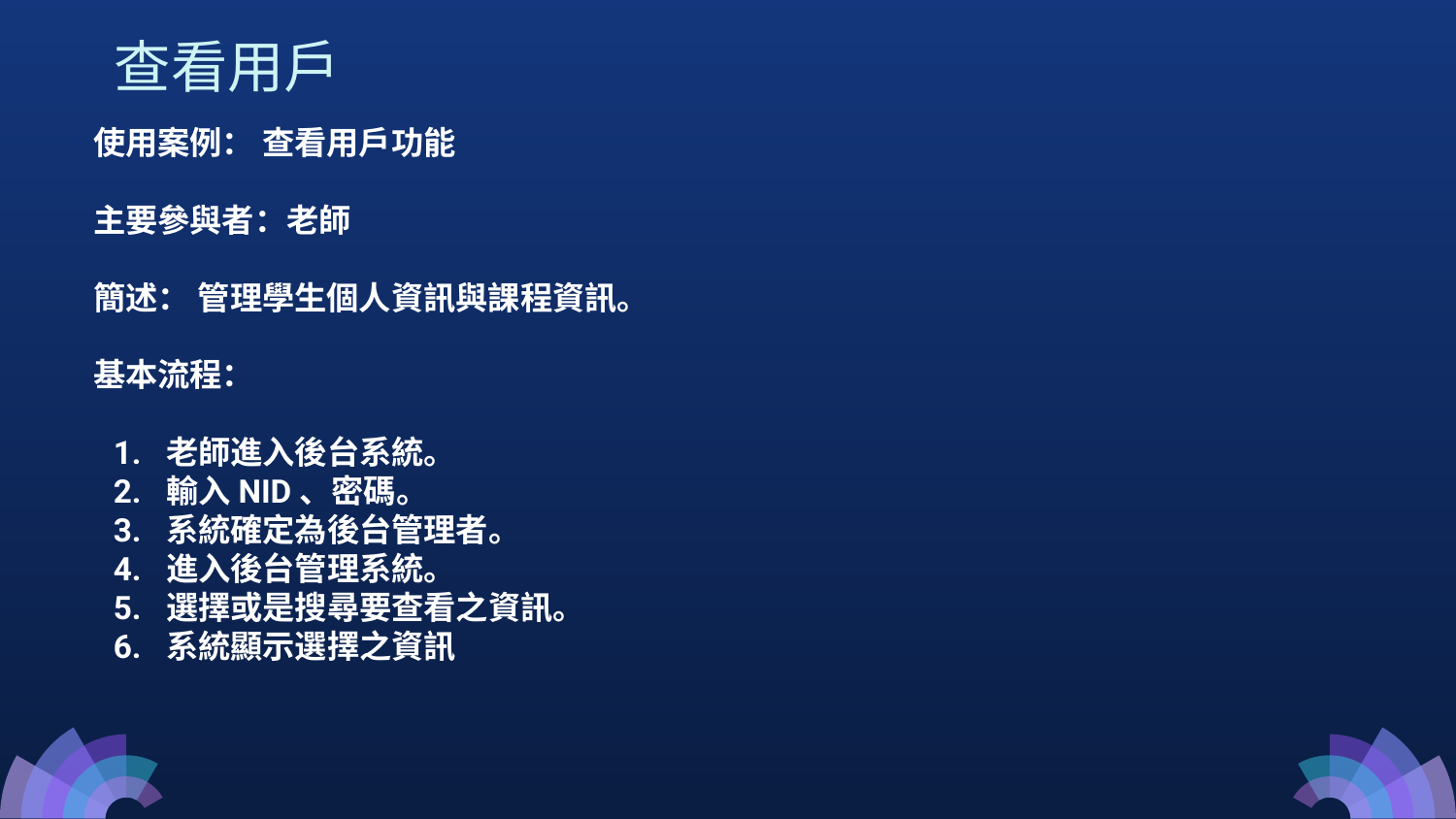

查看用戶
使用案例： 查看用戶功能

主要參與者：老師

簡述： 管理學生個人資訊與課程資訊。

基本流程：

老師進入後台系統。
輸入NID、密碼。
系統確定為後台管理者。
進入後台管理系統。
選擇或是搜尋要查看之資訊。
系統顯示選擇之資訊